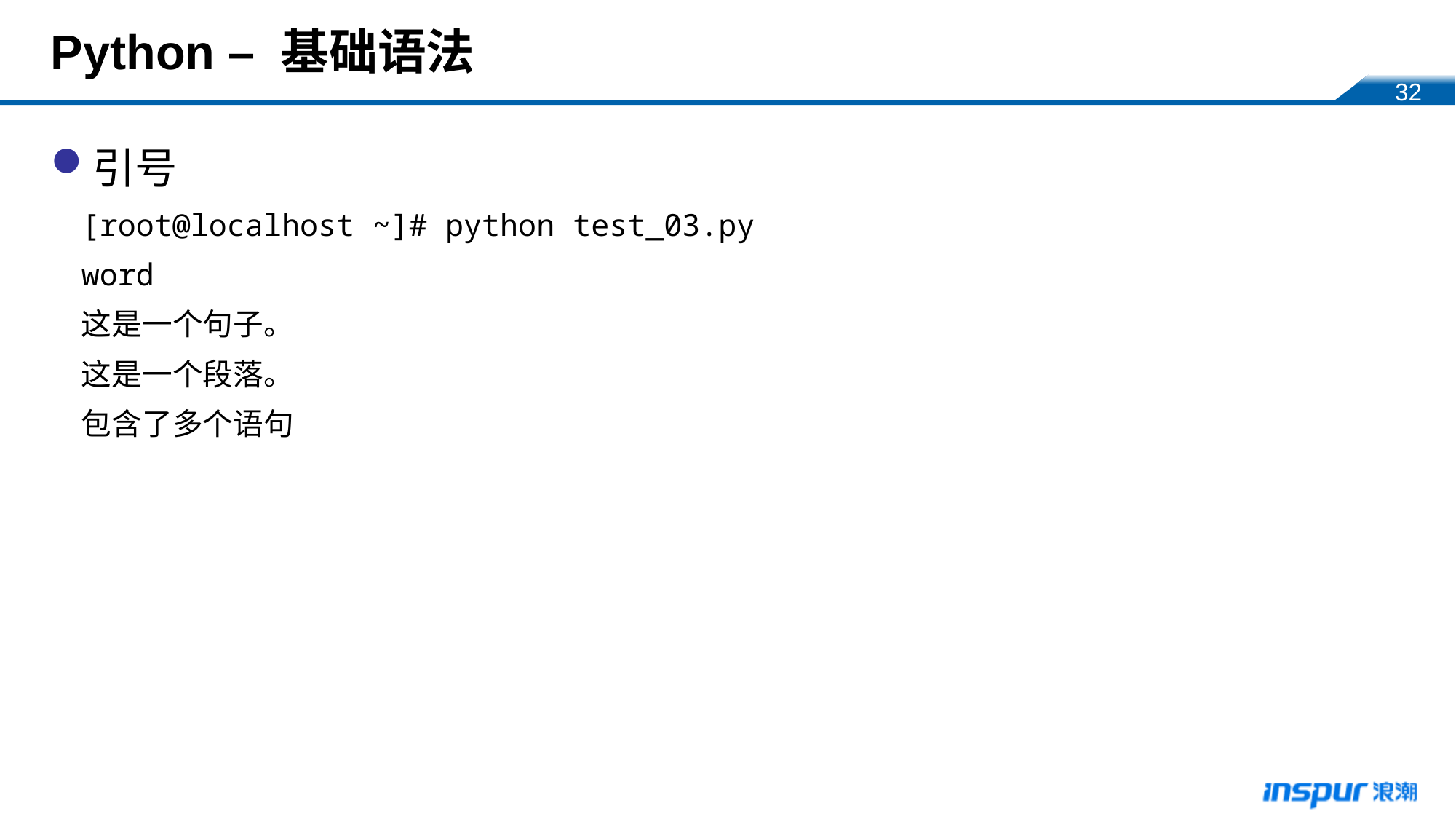

# Python – 基础语法
引号
[root@localhost ~]# python test_03.py
word
这是一个句子。
这是一个段落。
包含了多个语句